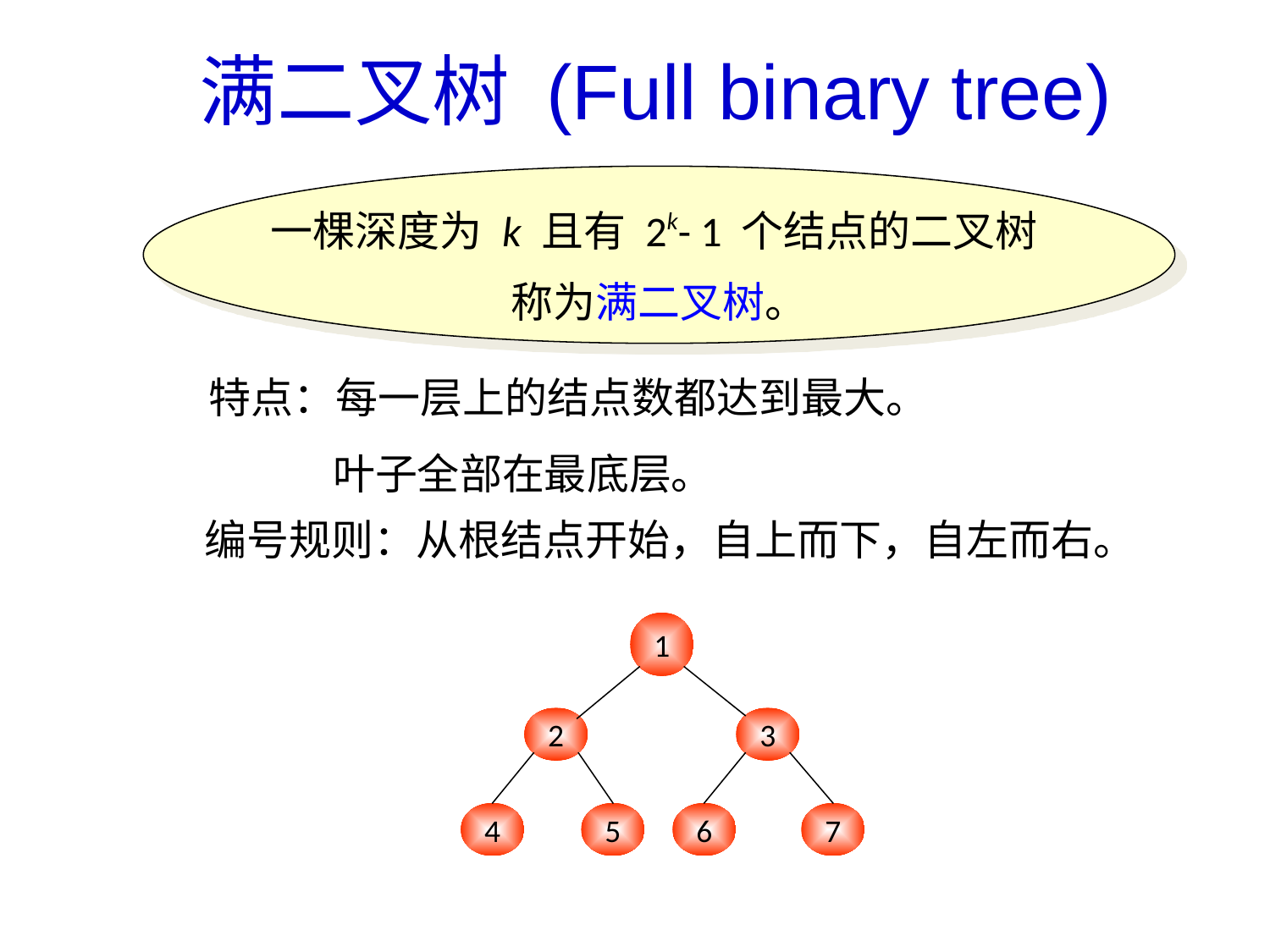

满二叉树 (Full binary tree)
一棵深度为 k 且有 2k- 1 个结点的二叉树
称为满二叉树。
特点：每一层上的结点数都达到最大。
            叶子全部在最底层。
编号规则：从根结点开始，自上而下，自左而右。
1
2
3
4
5
6
7